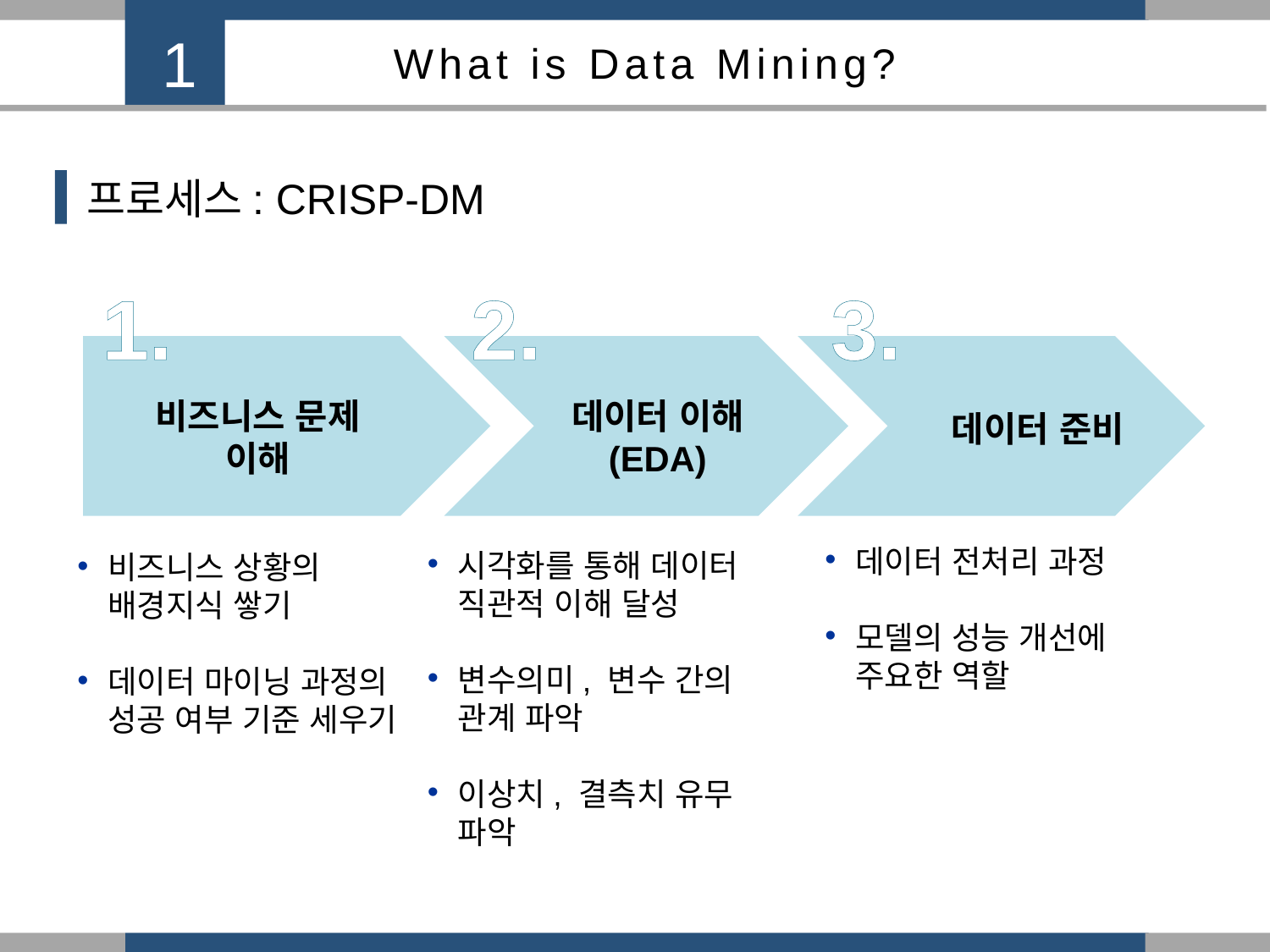

1
What is Data Mining?

프로세스: CRISP-DM

3.
2.
1.

비즈니스 문제 이해
데이터 이해
(EDA)
데이터 준비
•

•

데이터 전처리 과정

모델의 성능 개선에 주요한 역할
•

•

•

시각화를 통해 데이터 직관적 이해 달성

변수의미, 변수 간의
관계 파악

이상치, 결측치 유무 파악

•

•

비즈니스 상황의
배경지식 쌓기

데이터 마이닝 과정의
성공 여부 기준 세우기